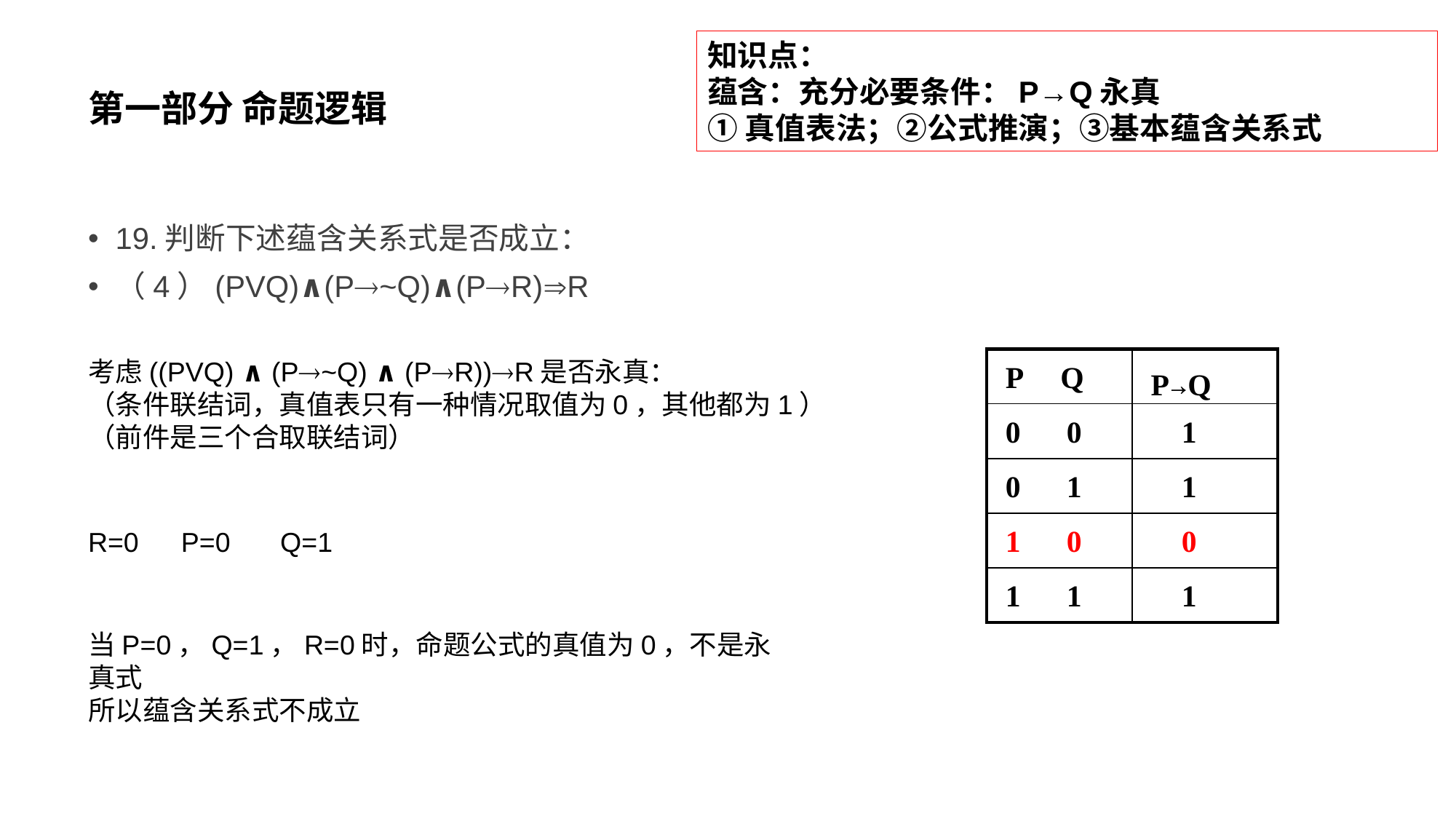

# 第一部分 命题逻辑
知识点：
蕴含：充分必要条件：P→Q永真
①真值表法；②公式推演；③基本蕴含关系式
19.判断下述蕴含关系式是否成立：
（4）(PVQ)∧(P→~Q)∧(P→R)⇒R
考虑((PVQ) ∧ (P→~Q) ∧ (P→R))→R是否永真：
（条件联结词，真值表只有一种情况取值为0，其他都为1）
（前件是三个合取联结词）
| P Q | P→Q |
| --- | --- |
| 0 0 | 1 |
| 0 1 | 1 |
| 1 0 | 0 |
| 1 1 | 1 |
R=0
P=0
 Q=1
当P=0，Q=1，R=0时，命题公式的真值为0，不是永真式
所以蕴含关系式不成立